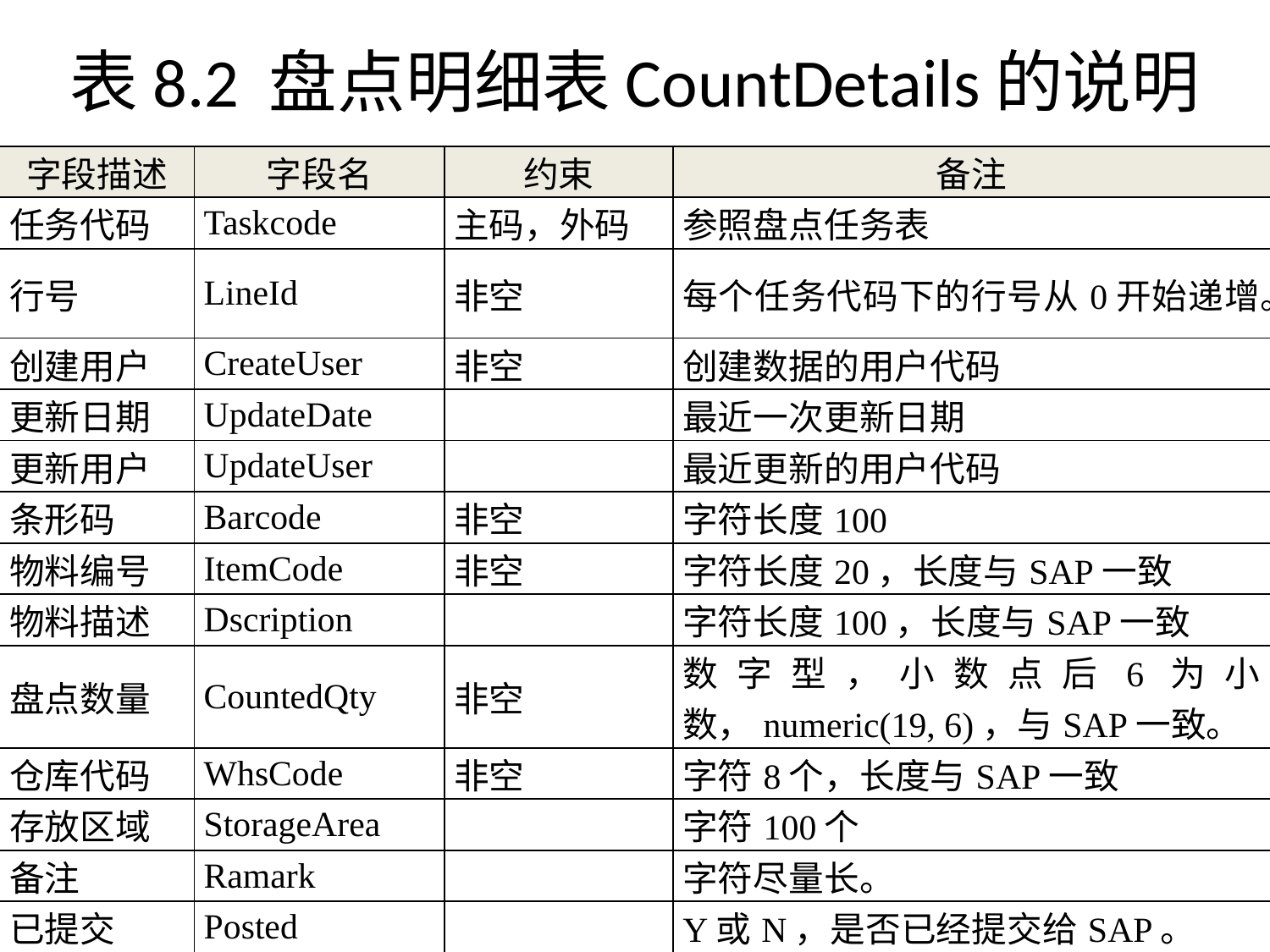

# 表8.2 盘点明细表CountDetails的说明
| 字段描述 | 字段名 | 约束 | 备注 |
| --- | --- | --- | --- |
| 任务代码 | Taskcode | 主码，外码 | 参照盘点任务表 |
| 行号 | LineId | 非空 | 每个任务代码下的行号从0开始递增。 |
| 创建用户 | CreateUser | 非空 | 创建数据的用户代码 |
| 更新日期 | UpdateDate |  | 最近一次更新日期 |
| 更新用户 | UpdateUser |  | 最近更新的用户代码 |
| 条形码 | Barcode | 非空 | 字符长度100 |
| 物料编号 | ItemCode | 非空 | 字符长度20，长度与SAP一致 |
| 物料描述 | Dscription |  | 字符长度100，长度与SAP一致 |
| 盘点数量 | CountedQty | 非空 | 数字型，小数点后6为小数，numeric(19, 6)，与SAP一致。 |
| 仓库代码 | WhsCode | 非空 | 字符8个，长度与SAP一致 |
| 存放区域 | StorageArea |  | 字符100个 |
| 备注 | Ramark |  | 字符尽量长。 |
| 已提交 | Posted |  | Y或N，是否已经提交给SAP。 |
| 提交日期 | PostDate |  | 提交的日期时间，可能提交多次，记录最后一次。 |